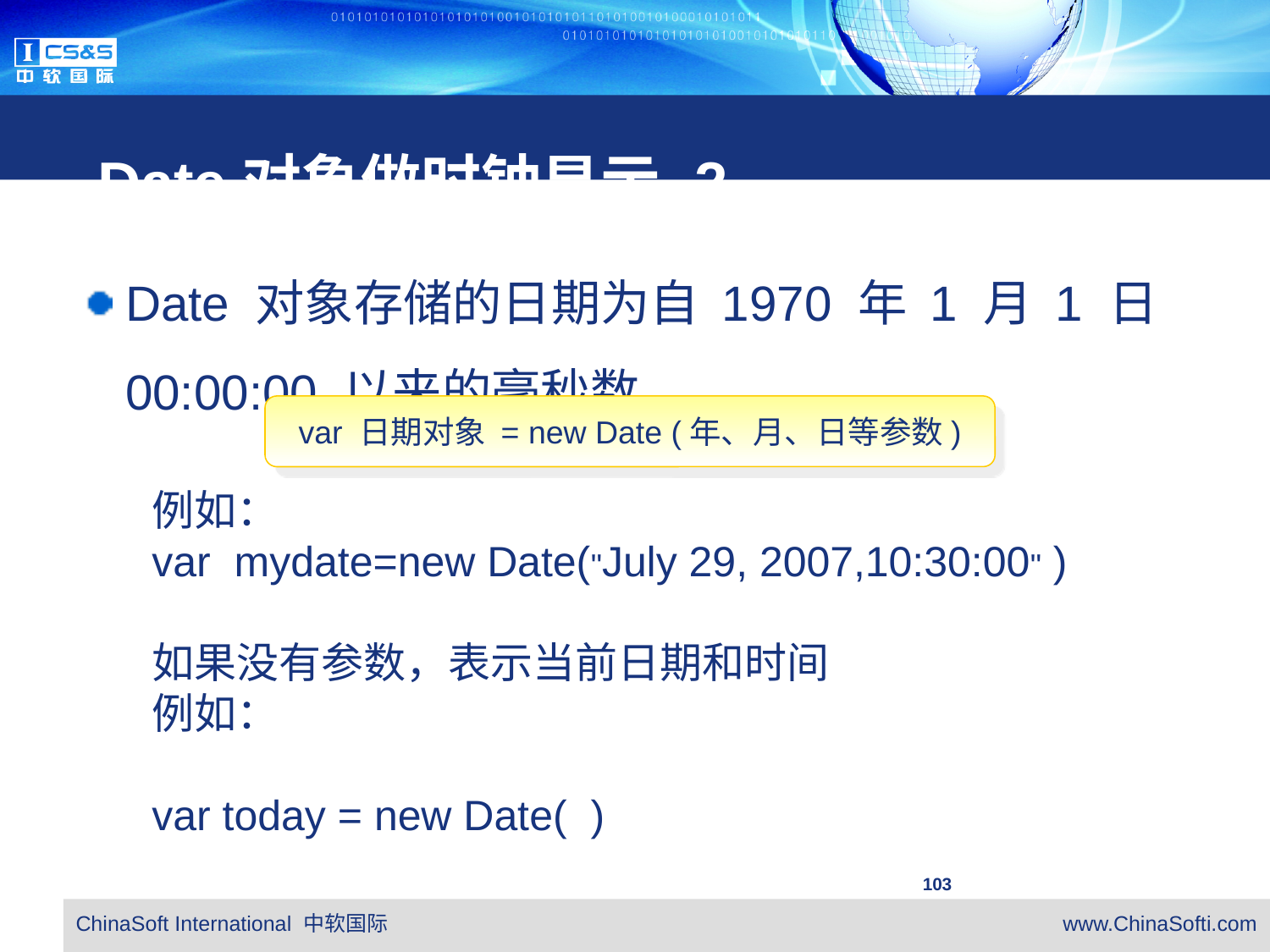

Date对象做时钟显示-2
Date 对象存储的日期为自 1970 年 1 月 1 日 00:00:00 以来的毫秒数
var 日期对象 = new Date (年、月、日等参数)
例如：
var  mydate=new Date("July 29, 2007,10:30:00" )

如果没有参数，表示当前日期和时间
例如：

var today = new Date(  )
103